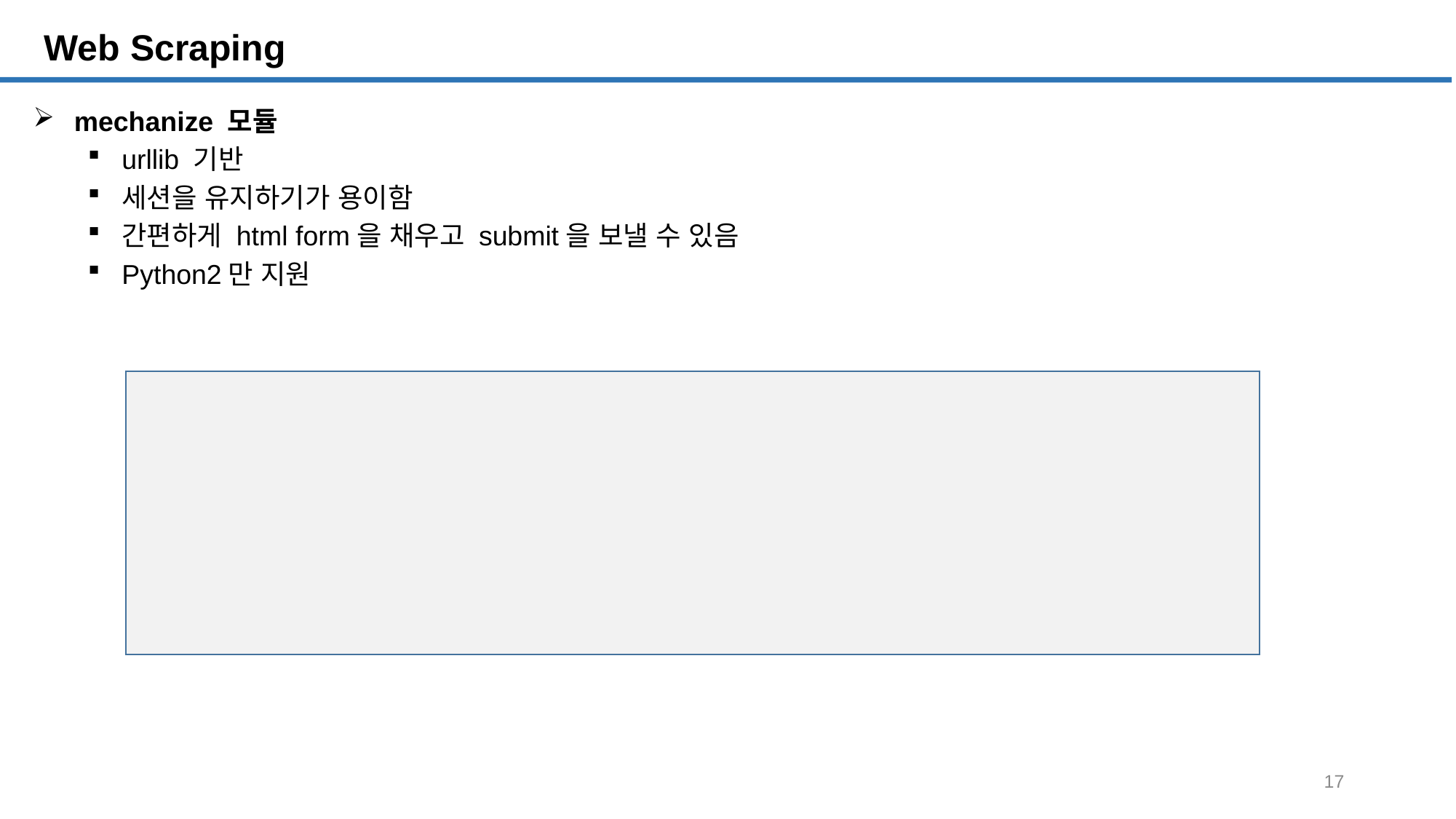

SQL 튜닝 개요
# Web Scraping

mechanize 모듈
urllib 기반
세션을 유지하기가 용이함
간편하게 html form을 채우고 submit을 보낼 수 있음
Python2만 지원

17